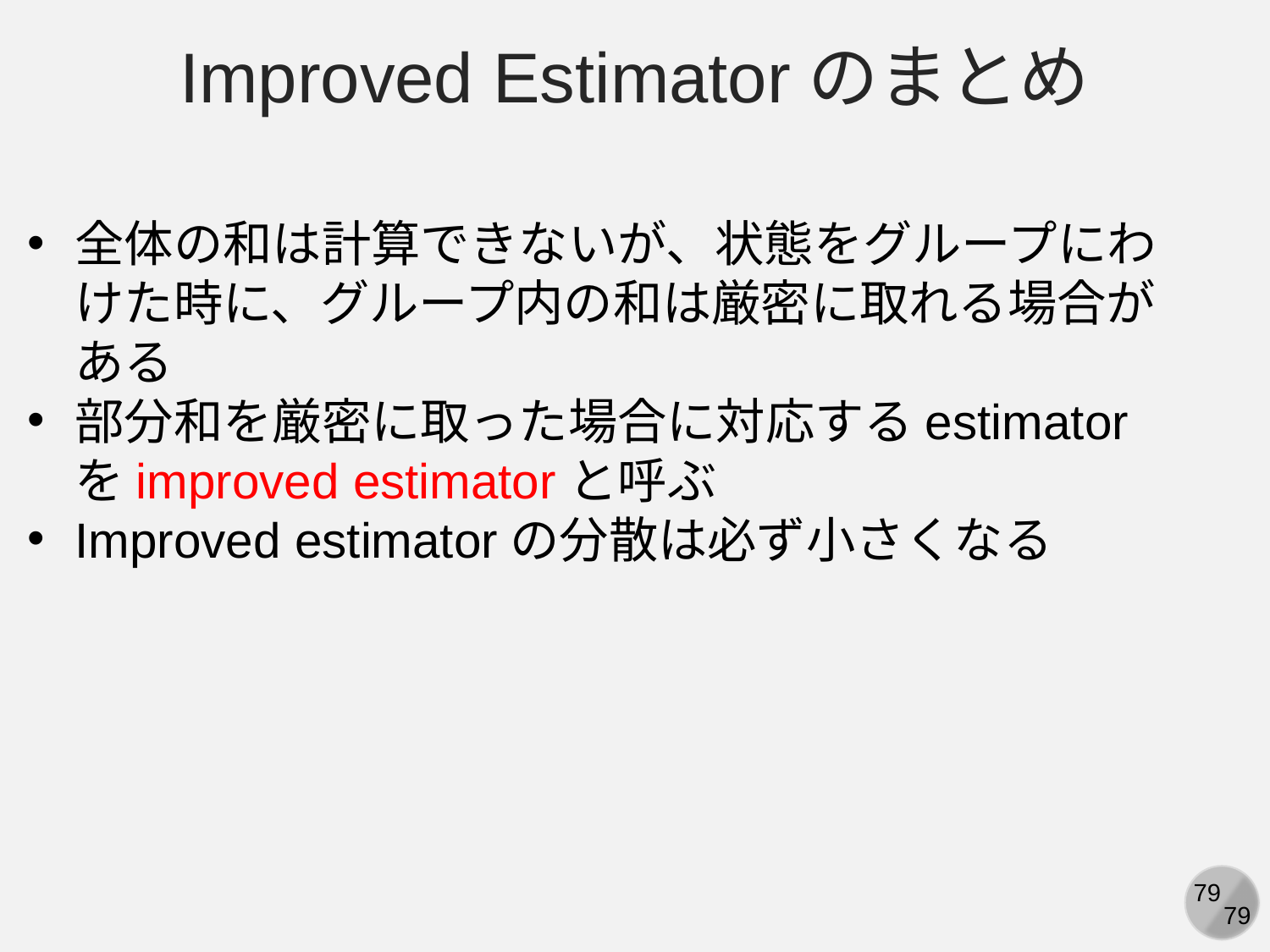

Improved Estimatorのまとめ
全体の和は計算できないが、状態をグループにわけた時に、グループ内の和は厳密に取れる場合がある
部分和を厳密に取った場合に対応するestimatorをimproved estimatorと呼ぶ
Improved estimatorの分散は必ず小さくなる